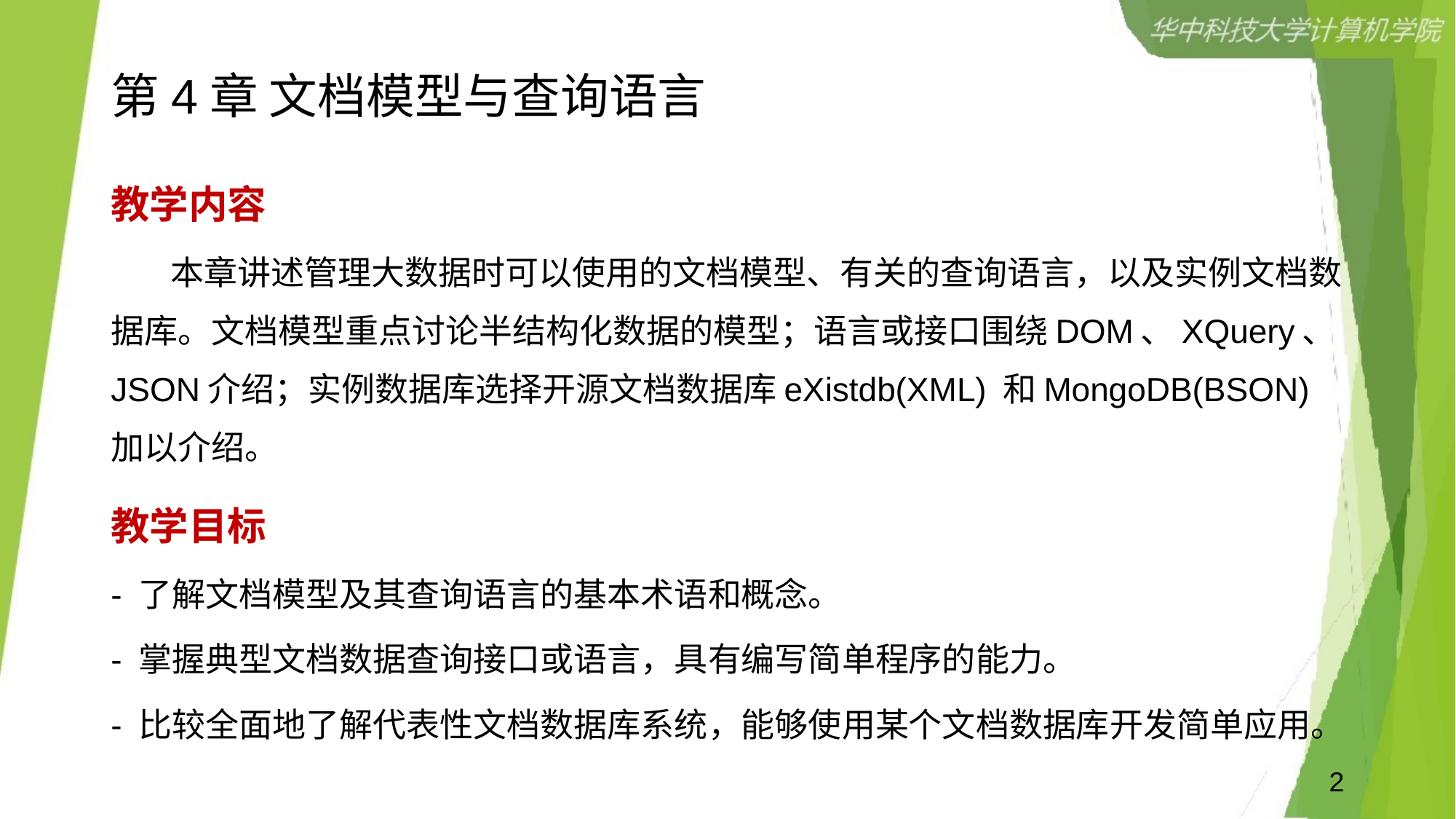

# 第4章 文档模型与查询语言
教学内容
       本章讲述管理大数据时可以使用的文档模型、有关的查询语言，以及实例文档数据库。文档模型重点讨论半结构化数据的模型；语言或接口围绕DOM、XQuery、JSON介绍；实例数据库选择开源文档数据库eXistdb(XML) 和MongoDB(BSON)加以介绍。
教学目标
- 了解文档模型及其查询语言的基本术语和概念。
- 掌握典型文档数据查询接口或语言，具有编写简单程序的能力。
- 比较全面地了解代表性文档数据库系统，能够使用某个文档数据库开发简单应用。

2